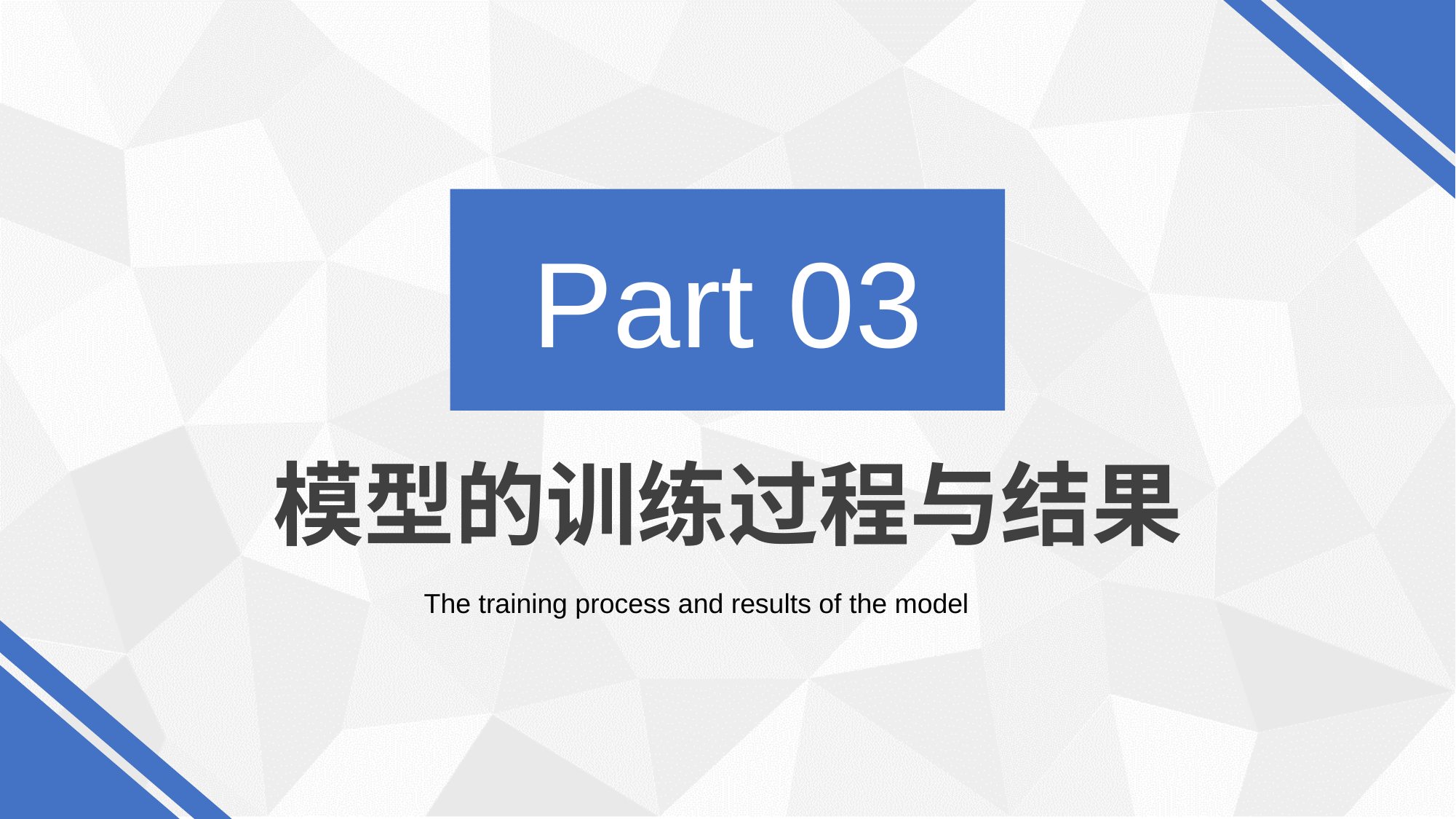

Part 03
模型的训练过程与结果
The training process and results of the model